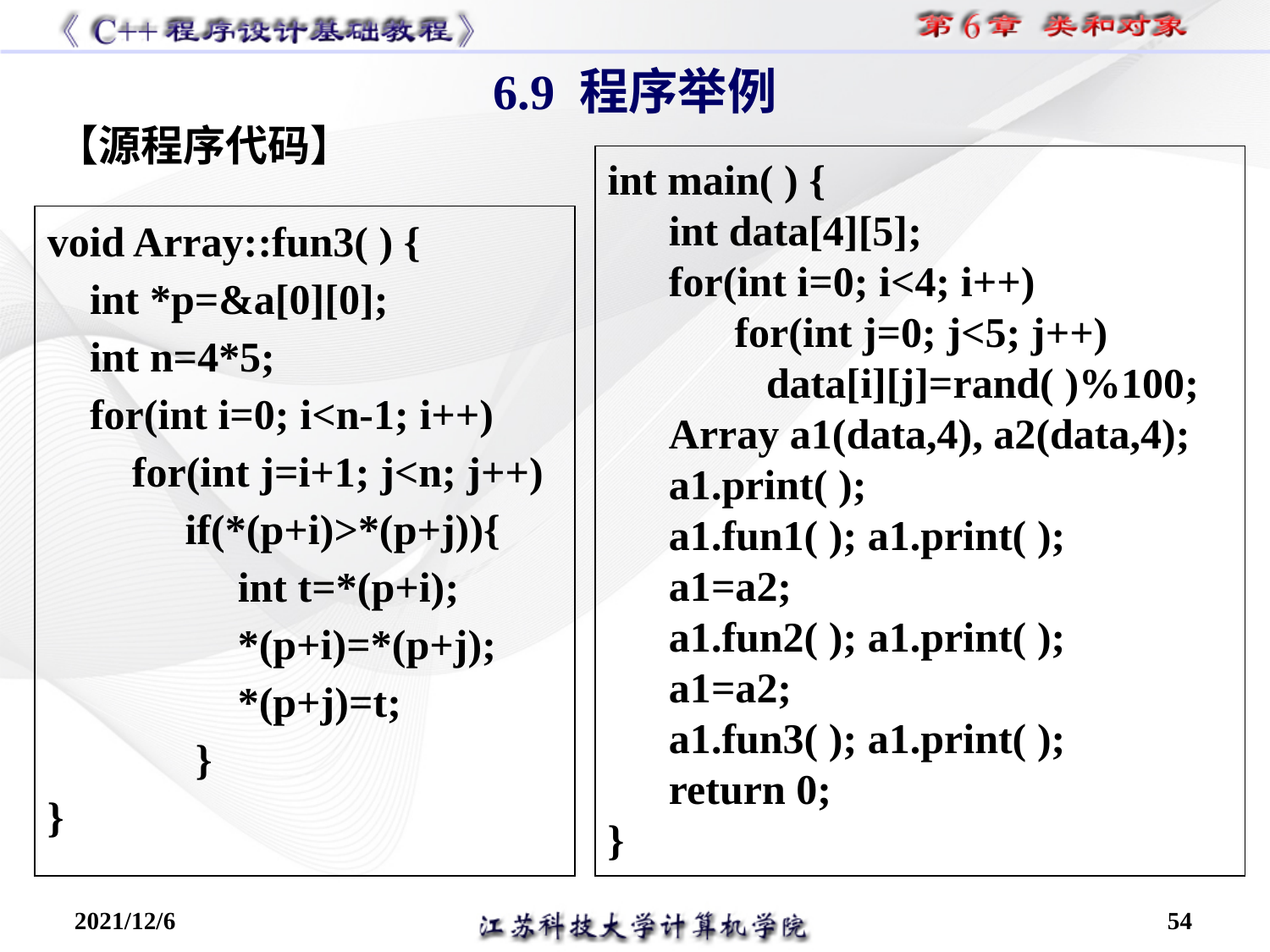

6.9 程序举例
【源程序代码】
int main( ) {
int data[4][5];
for(int i=0; i<4; i++)
for(int j=0; j<5; j++)
   data[i][j]=rand( )%100;
Array a1(data,4), a2(data,4);
a1.print( );
a1.fun1( ); a1.print( );
a1=a2;
a1.fun2( ); a1.print( );
a1=a2;
a1.fun3( ); a1.print( );
return 0;
}
void Array::fun3( ) {
    int *p=&a[0][0];
    int n=4*5;
    for(int i=0; i<n-1; i++)
        for(int j=i+1; j<n; j++)
             if(*(p+i)>*(p+j)){
                  int t=*(p+i);
                  *(p+i)=*(p+j);
                  *(p+j)=t;
              }
}